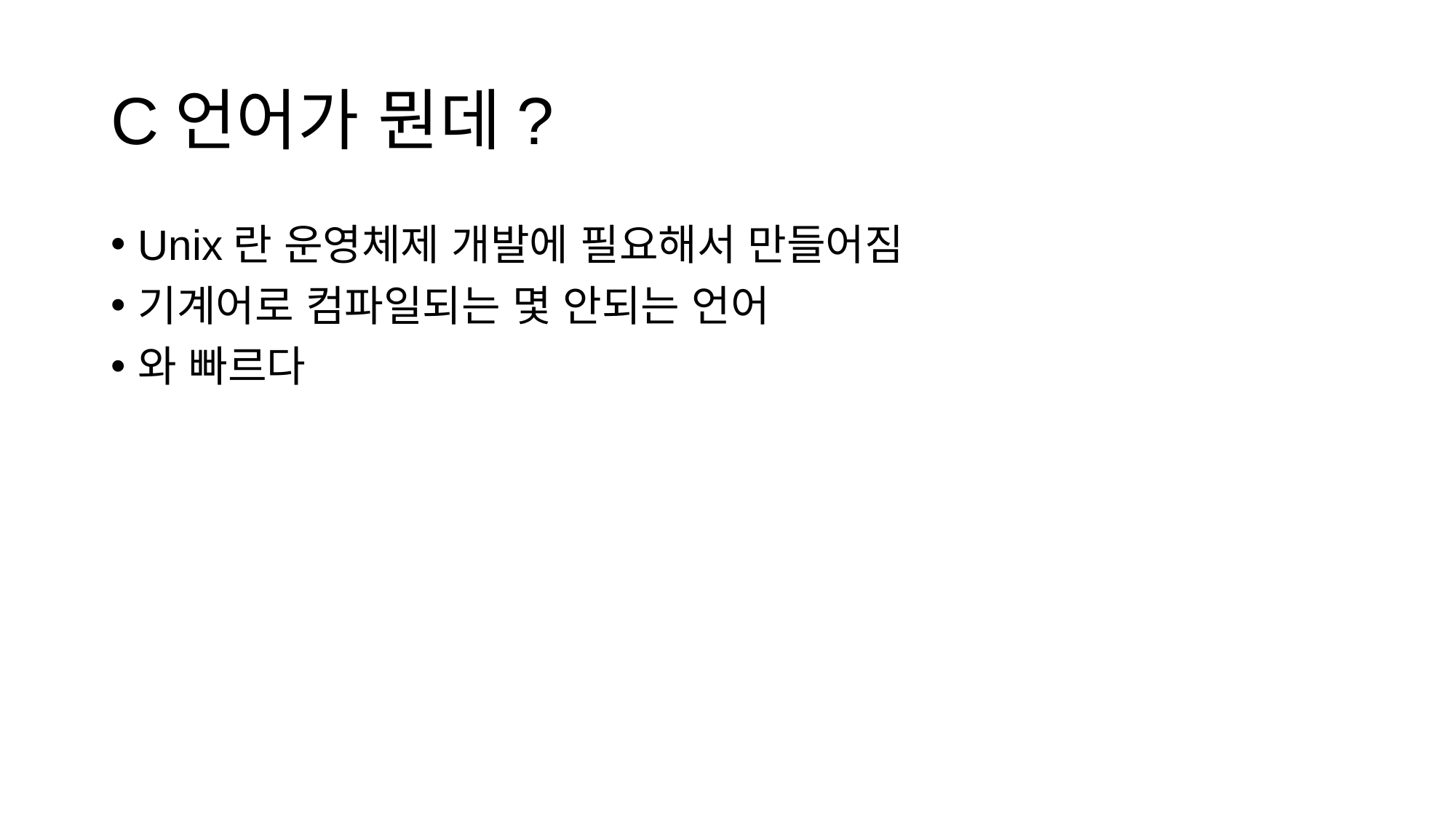

# C언어가 뭔데?
Unix란 운영체제 개발에 필요해서 만들어짐
기계어로 컴파일되는 몇 안되는 언어
와 빠르다